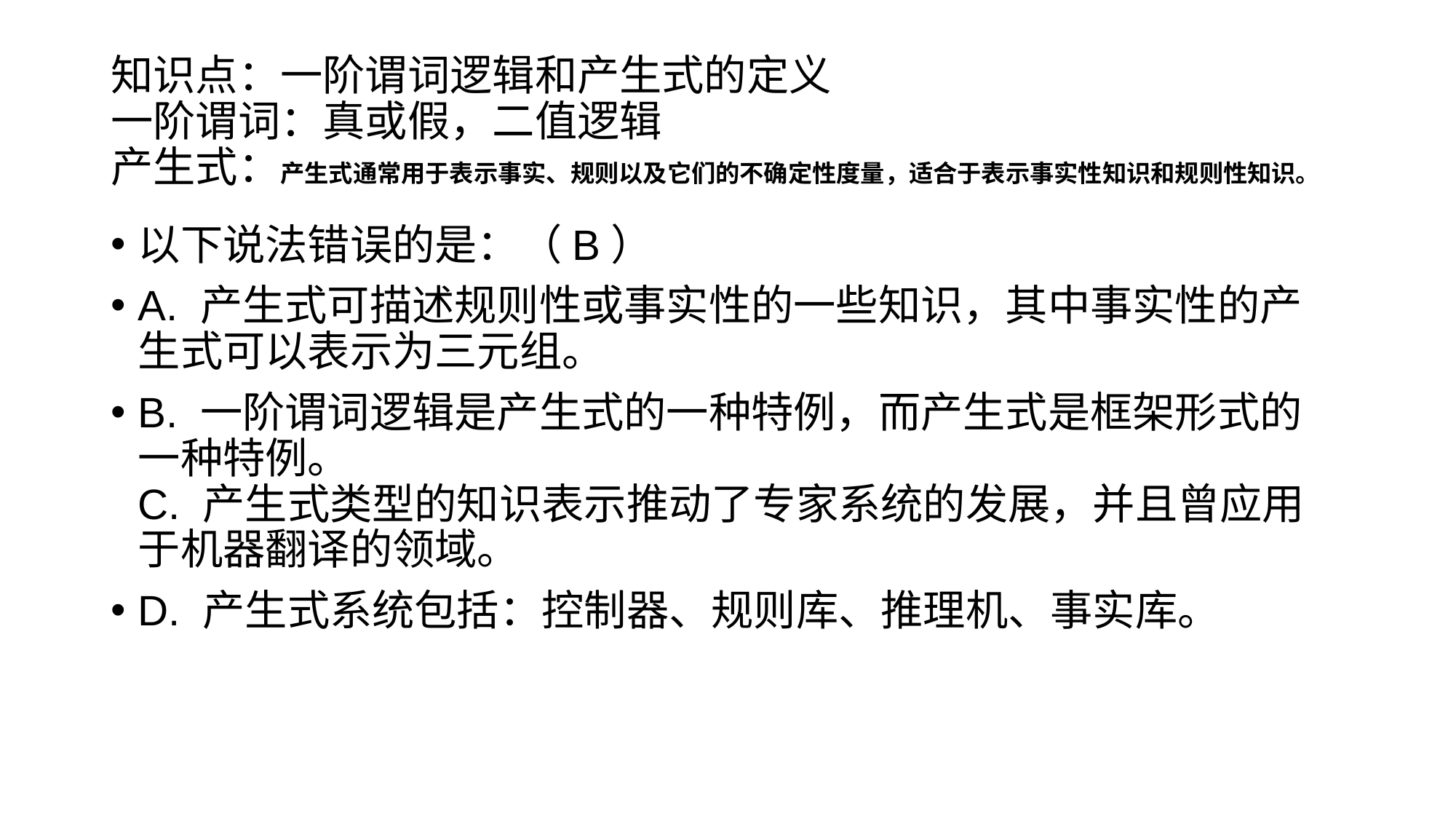

# 知识点：一阶谓词逻辑和产生式的定义 一阶谓词：真或假，二值逻辑 产生式：产生式通常用于表示事实、规则以及它们的不确定性度量，适合于表示事实性知识和规则性知识。
以下说法错误的是：（B）
A. 产生式可描述规则性或事实性的一些知识，其中事实性的产生式可以表示为三元组。
B. 一阶谓词逻辑是产生式的一种特例，而产生式是框架形式的一种特例。
C. 产生式类型的知识表示推动了专家系统的发展，并且曾应用于机器翻译的领域。
D. 产生式系统包括：控制器、规则库、推理机、事实库。